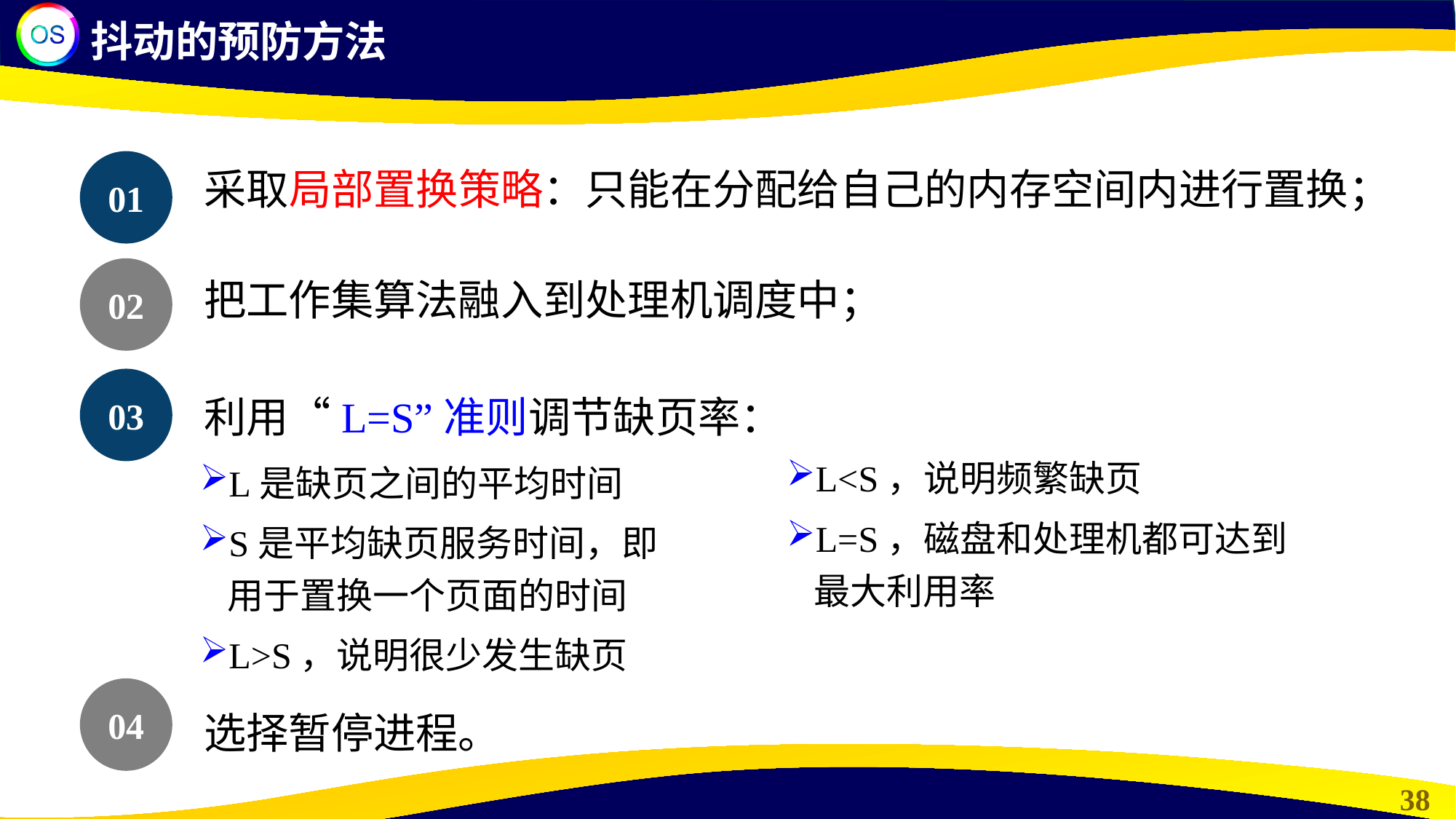

抖动的预防方法
01
采取局部置换策略：只能在分配给自己的内存空间内进行置换；
02
把工作集算法融入到处理机调度中；
03
利用“L=S”准则调节缺页率：
L<S，说明频繁缺页
L=S，磁盘和处理机都可达到最大利用率
L是缺页之间的平均时间
S是平均缺页服务时间，即用于置换一个页面的时间
L>S，说明很少发生缺页
04
选择暂停进程。